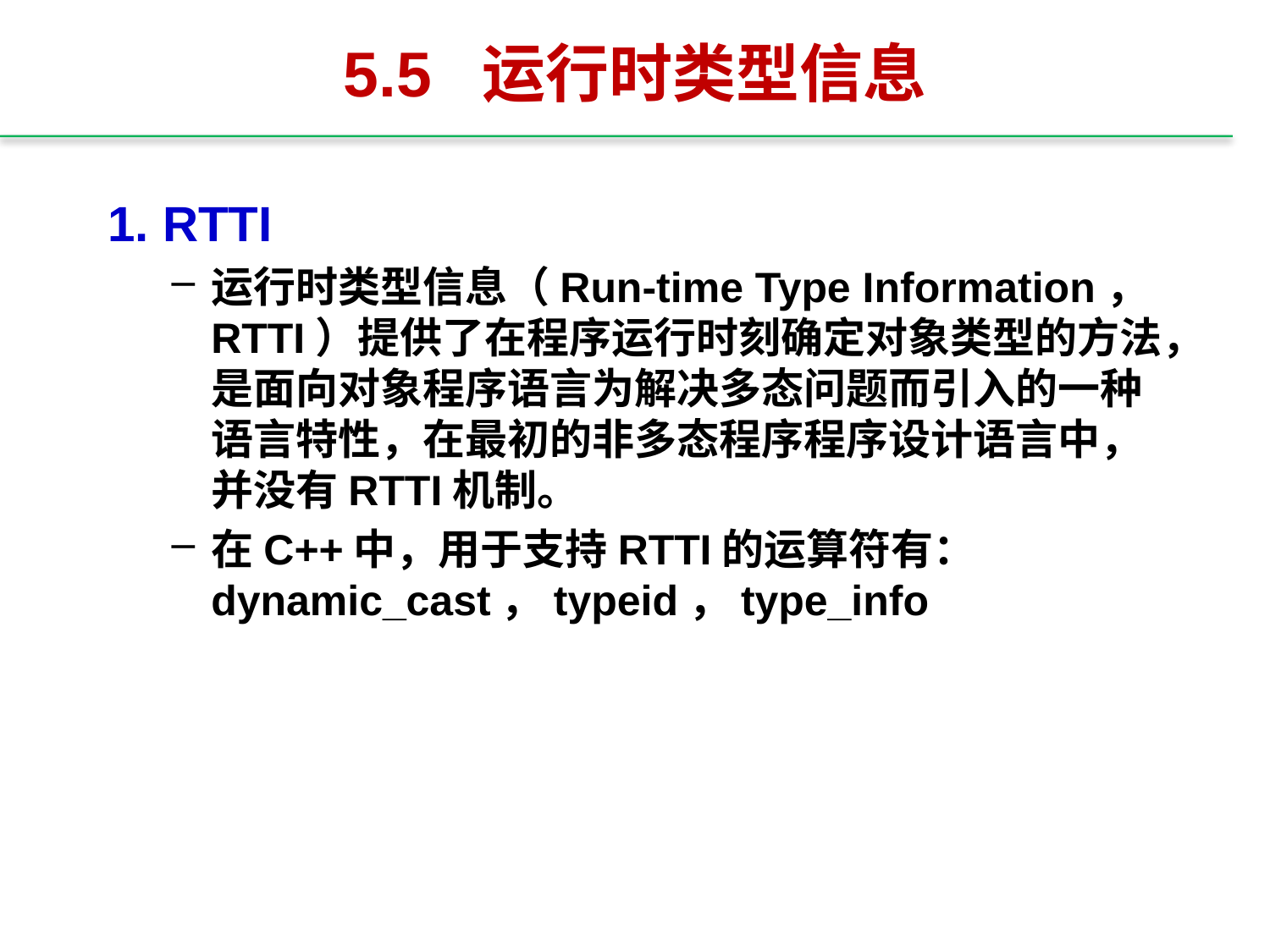

# 5.5  运行时类型信息
1. RTTI
运行时类型信息（Run-time Type Information，RTTI）提供了在程序运行时刻确定对象类型的方法，是面向对象程序语言为解决多态问题而引入的一种语言特性，在最初的非多态程序程序设计语言中，并没有RTTI机制。
在C++中，用于支持RTTI的运算符有：dynamic_cast，typeid，type_info